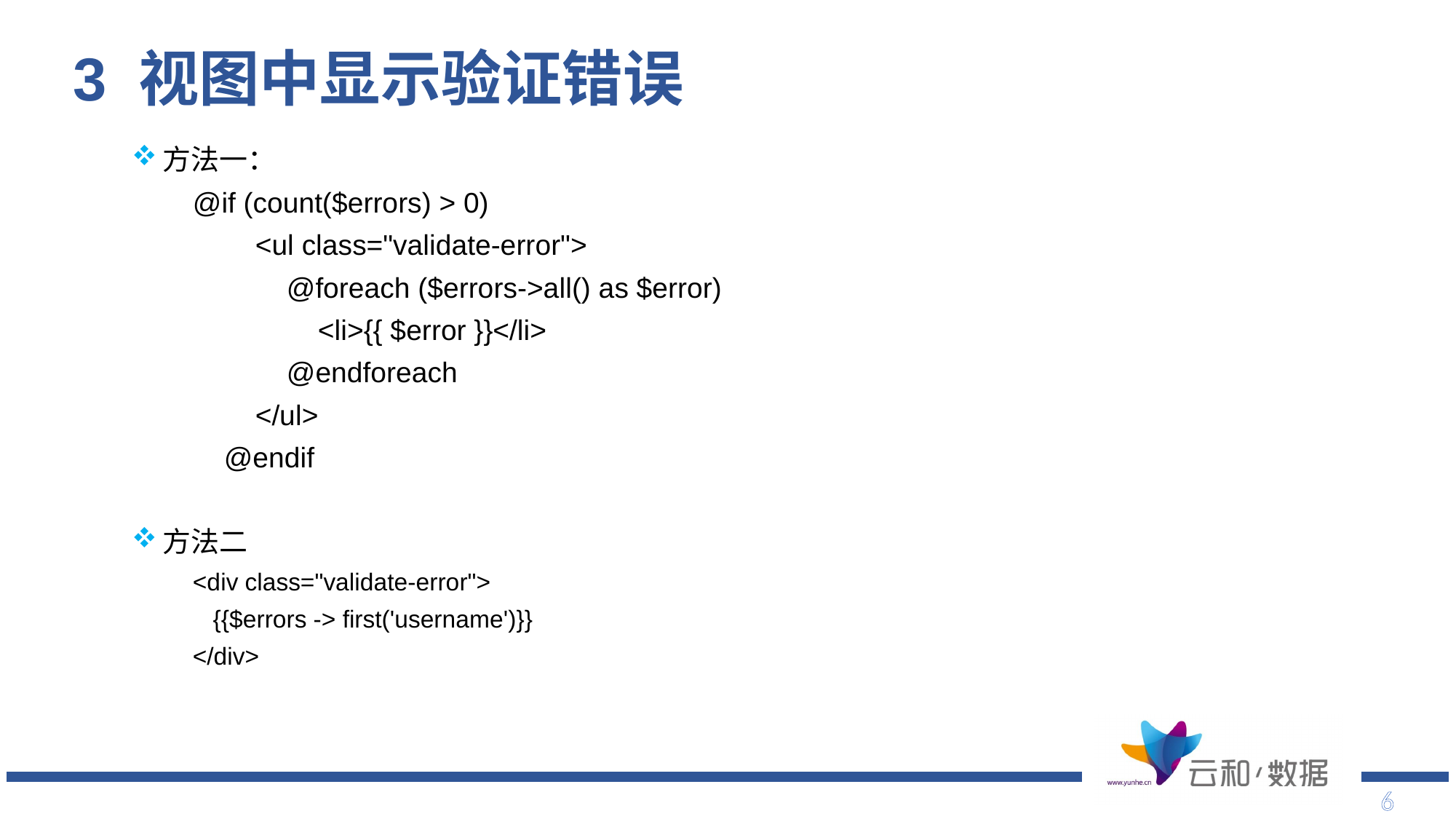

# 3 视图中显示验证错误
方法一：
@if (count($errors) > 0)
        <ul class="validate-error">
            @foreach ($errors->all() as $error)
                <li>{{ $error }}</li>
            @endforeach
        </ul>
    @endif

方法二
<div class="validate-error">
	   {{$errors -> first('username')}}
</div>